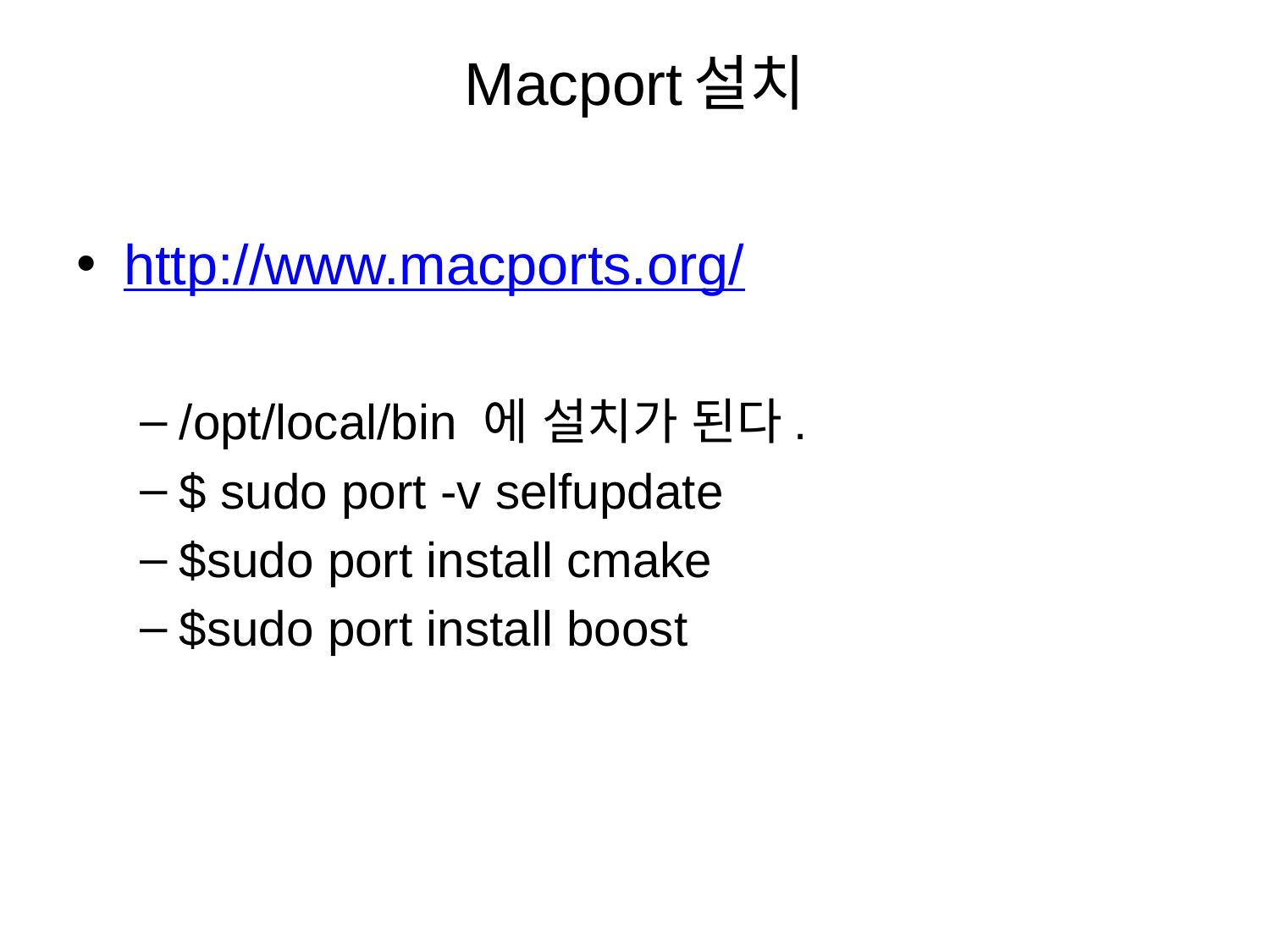

# Macport설치
http://www.macports.org/

/opt/local/bin 에 설치가 된다.
$ sudo port -v selfupdate
$sudo port install cmake
$sudo port install boost